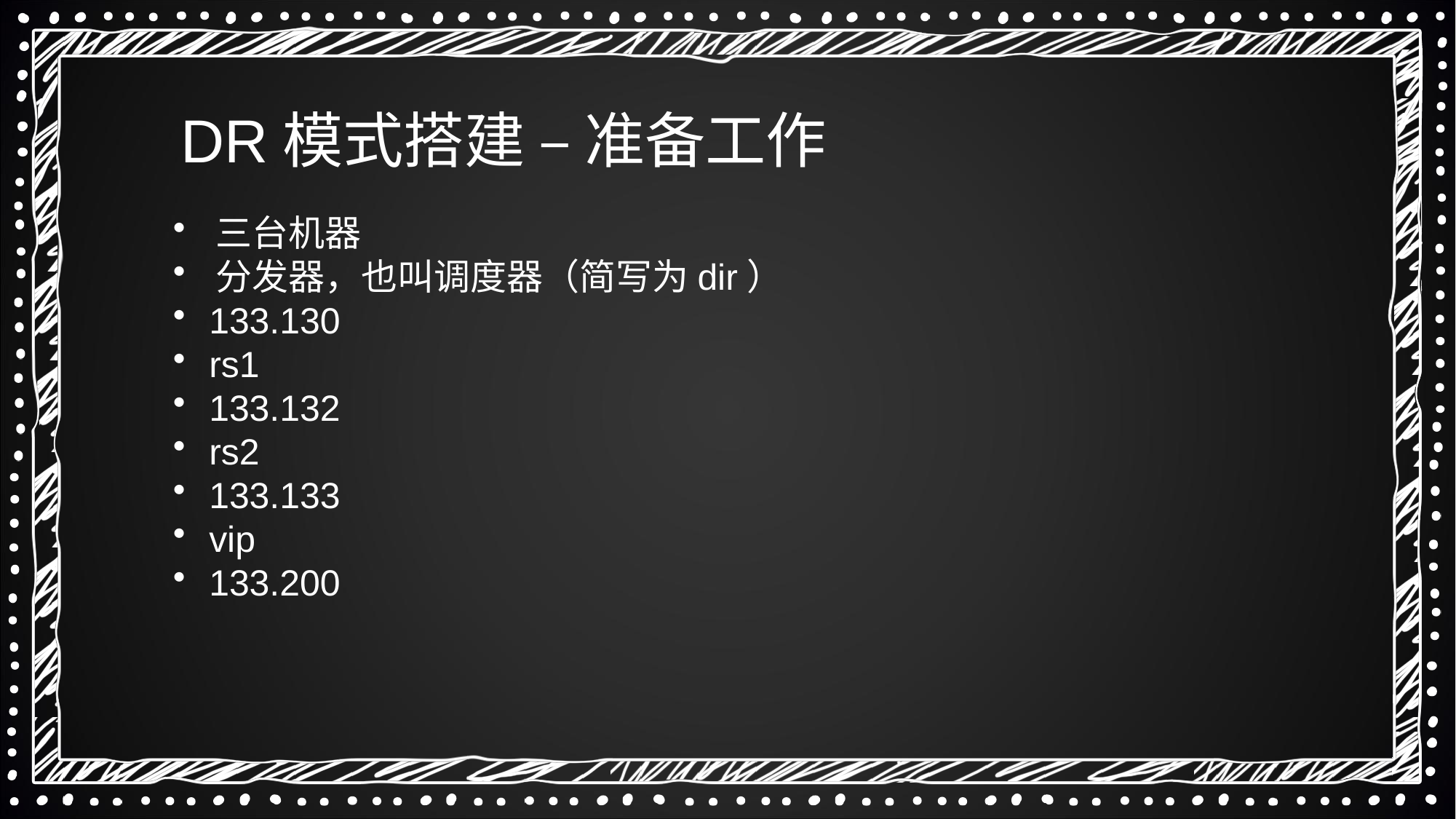

DR模式搭建 – 准备工作
 三台机器
 分发器，也叫调度器（简写为dir）
 133.130
 rs1
 133.132
 rs2
 133.133
 vip
 133.200